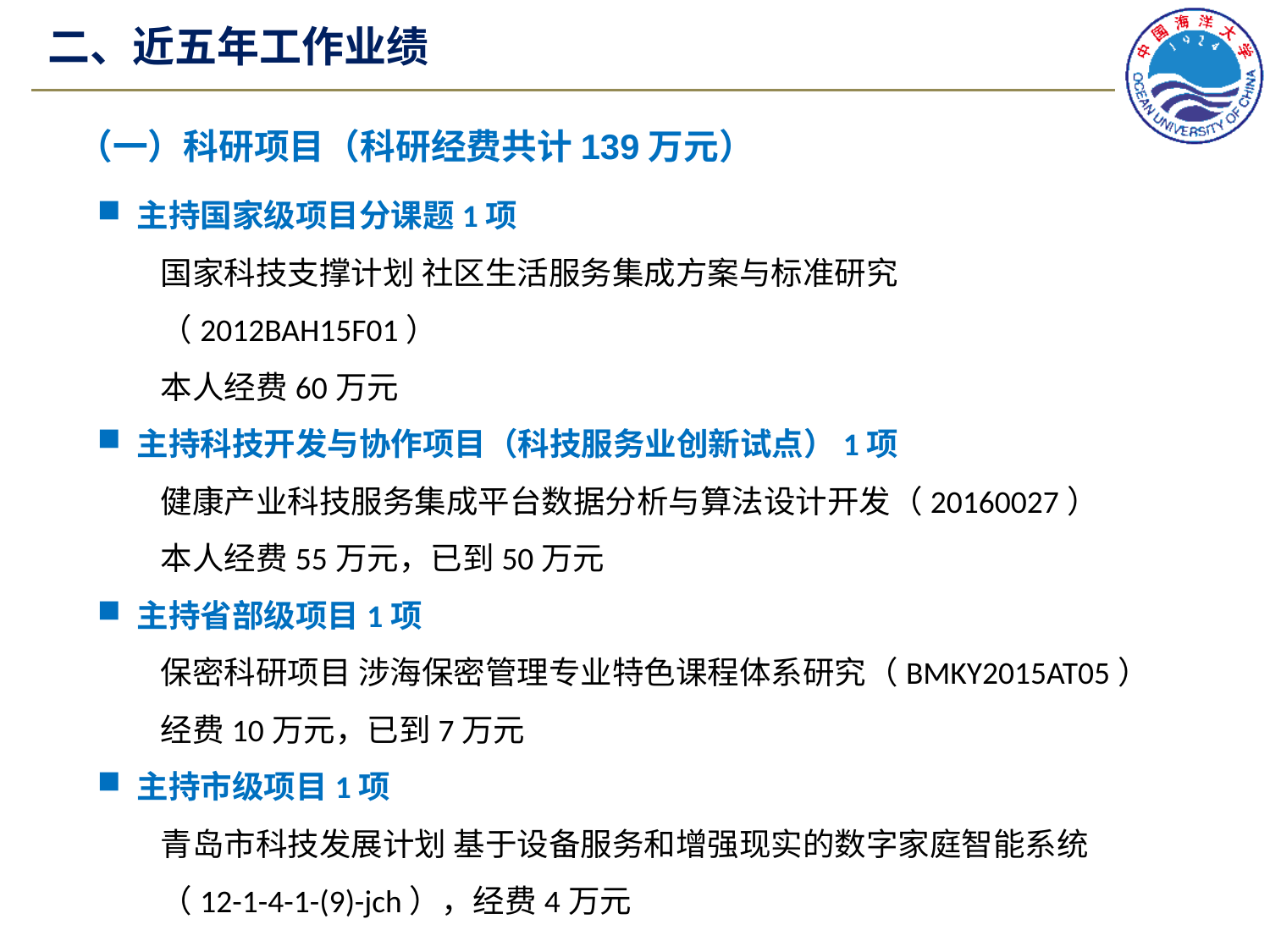

# 二、近五年工作业绩
（一）科研项目（科研经费共计139万元）
主持国家级项目分课题1项
国家科技支撑计划 社区生活服务集成方案与标准研究（2012BAH15F01）
本人经费60万元
主持科技开发与协作项目（科技服务业创新试点）1项
健康产业科技服务集成平台数据分析与算法设计开发（20160027）
本人经费55万元，已到50万元
主持省部级项目1项
保密科研项目 涉海保密管理专业特色课程体系研究（BMKY2015AT05）
经费10万元，已到7万元
主持市级项目1项
青岛市科技发展计划 基于设备服务和增强现实的数字家庭智能系统（12-1-4-1-(9)-jch），经费4万元